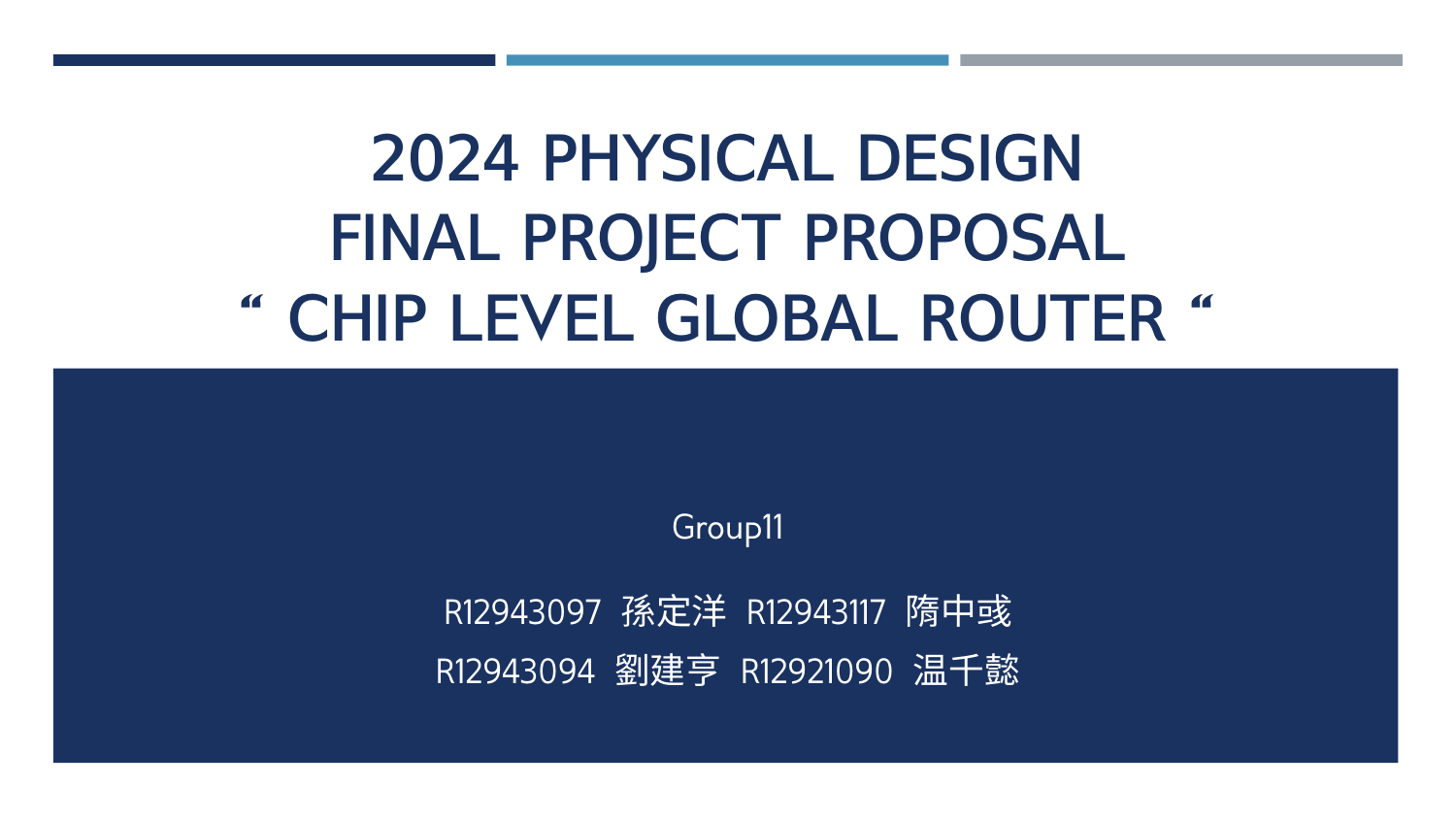

# 2024 PHYSICAL DESIGN FINAL PROJECT PROPOSAL “ CHIP LEVEL GLOBAL ROUTER “
Group11

R12943097 孫定洋 R12943117 隋中彧
R12943094 劉建亨 R12921090 温千懿